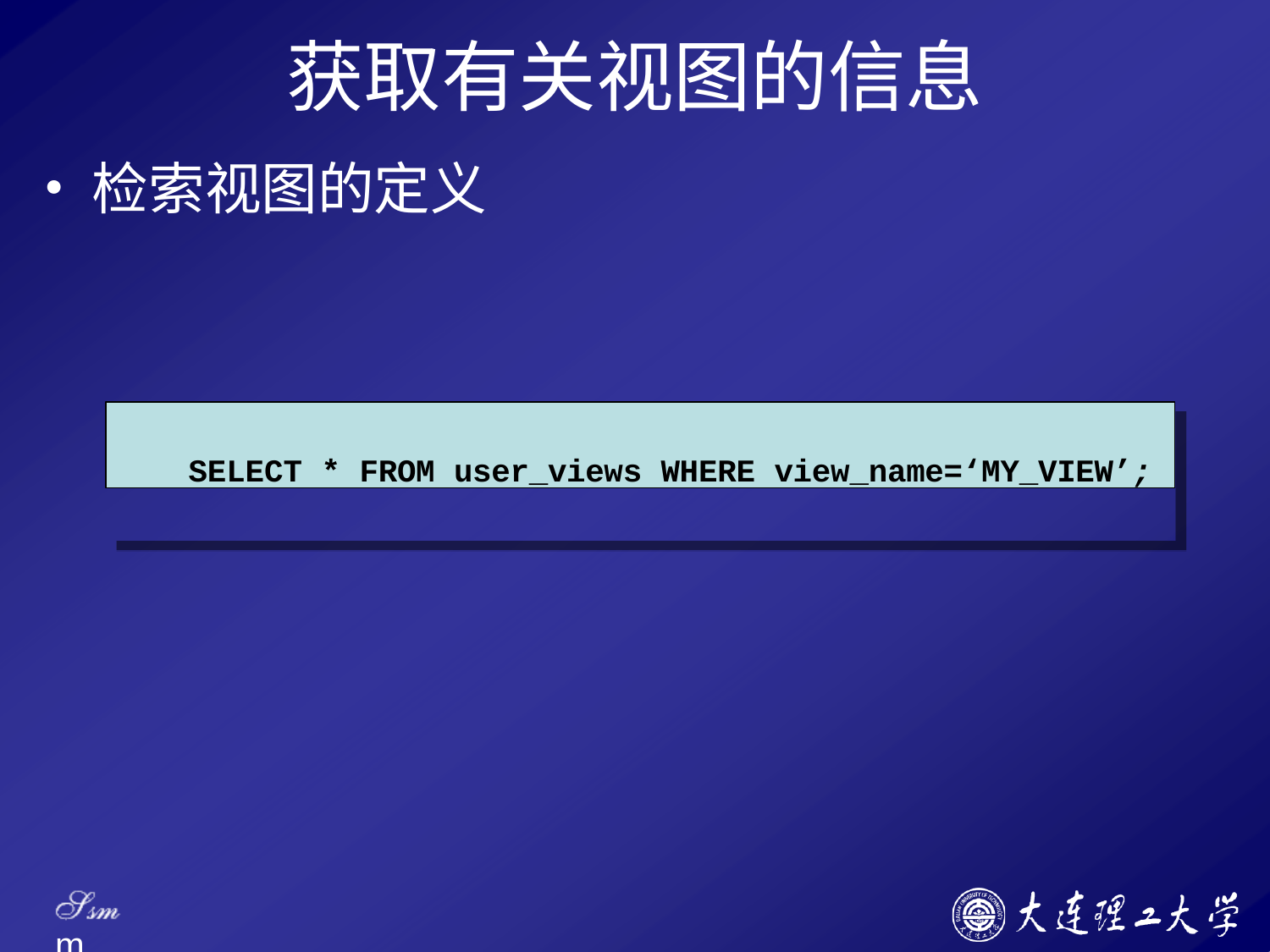

# 获取有关视图的信息
检索视图的定义

SELECT * FROM user_views WHERE view_name=‘MY_VIEW’;

Ssm